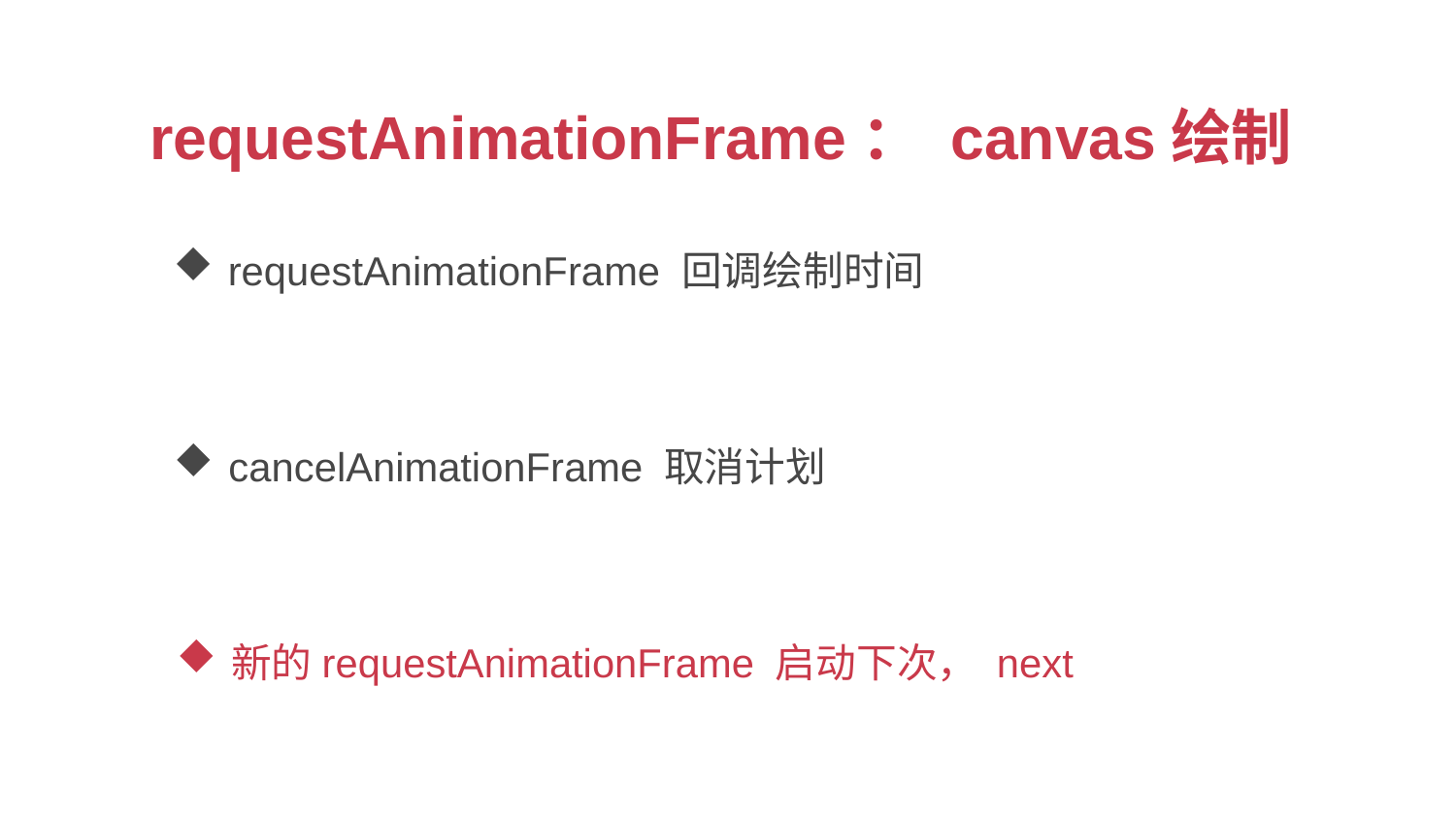

requestAnimationFrame： canvas绘制
requestAnimationFrame 回调绘制时间
cancelAnimationFrame 取消计划
新的requestAnimationFrame 启动下次， next